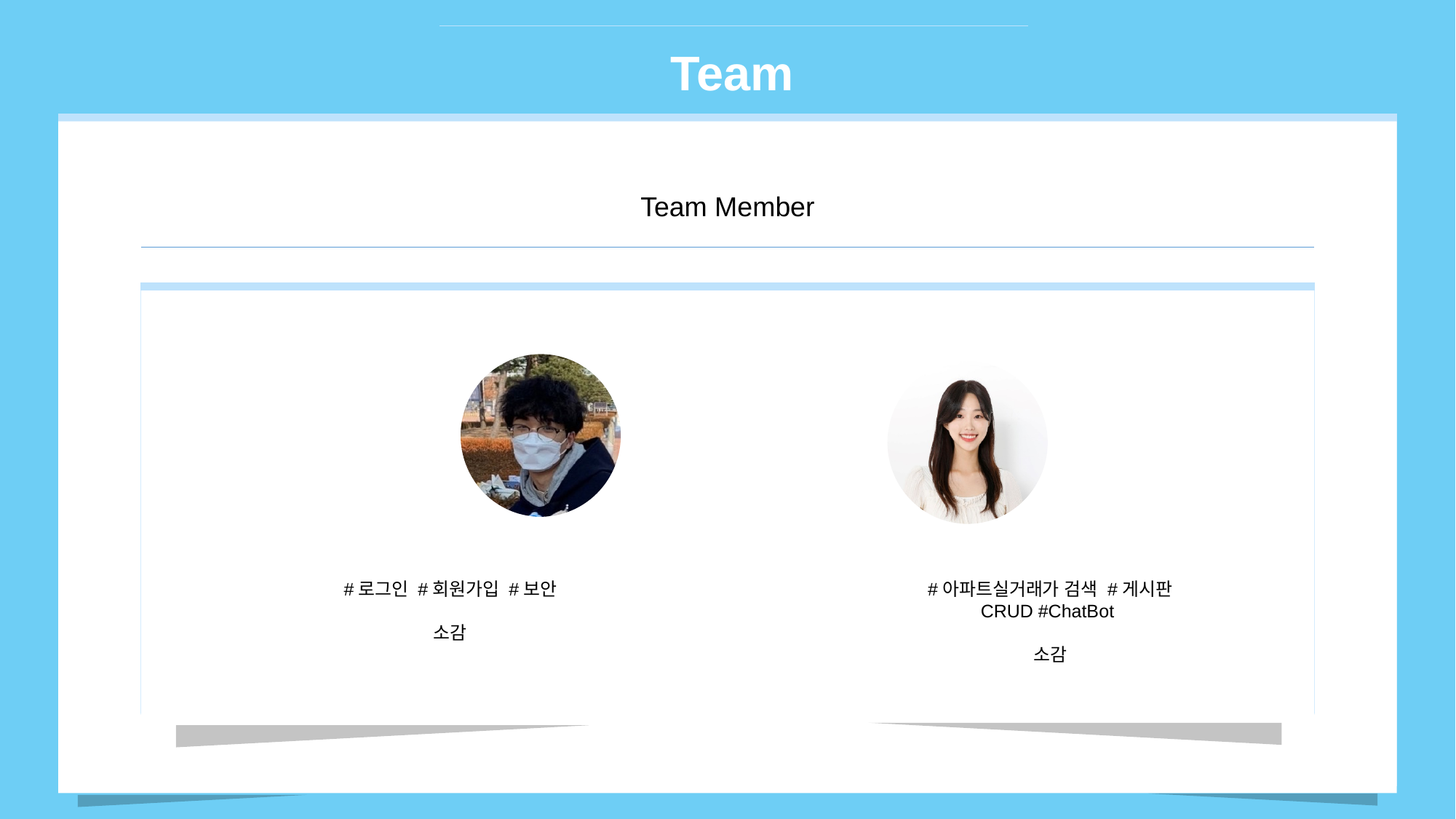

Team

Team Member

#아파트실거래가 검색 #게시판 CRUD #ChatBot

소감
#로그인 #회원가입 #보안

소감